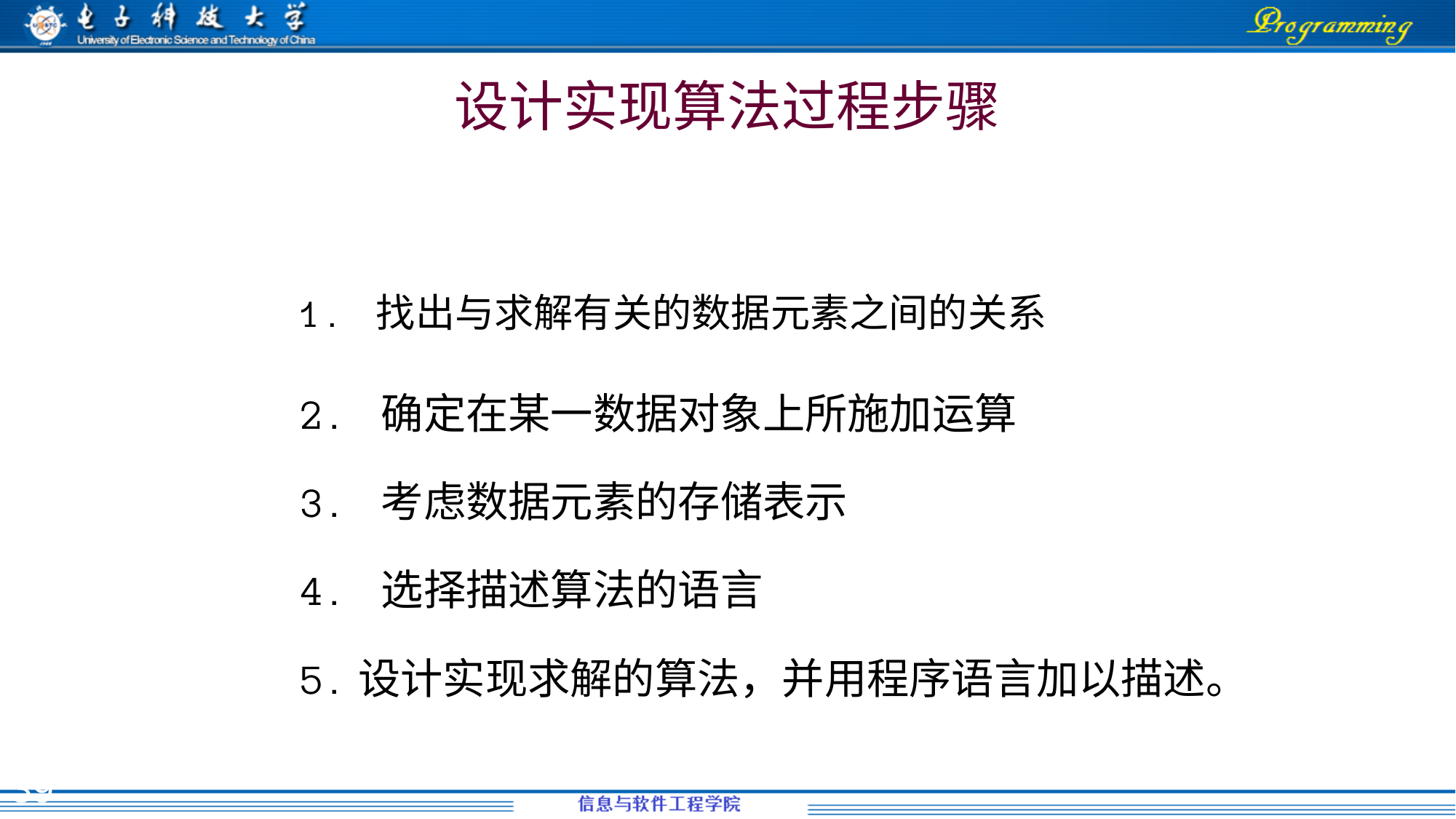

# 设计实现算法过程步骤
1. 找出与求解有关的数据元素之间的关系
2. 确定在某一数据对象上所施加运算
3. 考虑数据元素的存储表示
4. 选择描述算法的语言
5.设计实现求解的算法，并用程序语言加以描述。
39